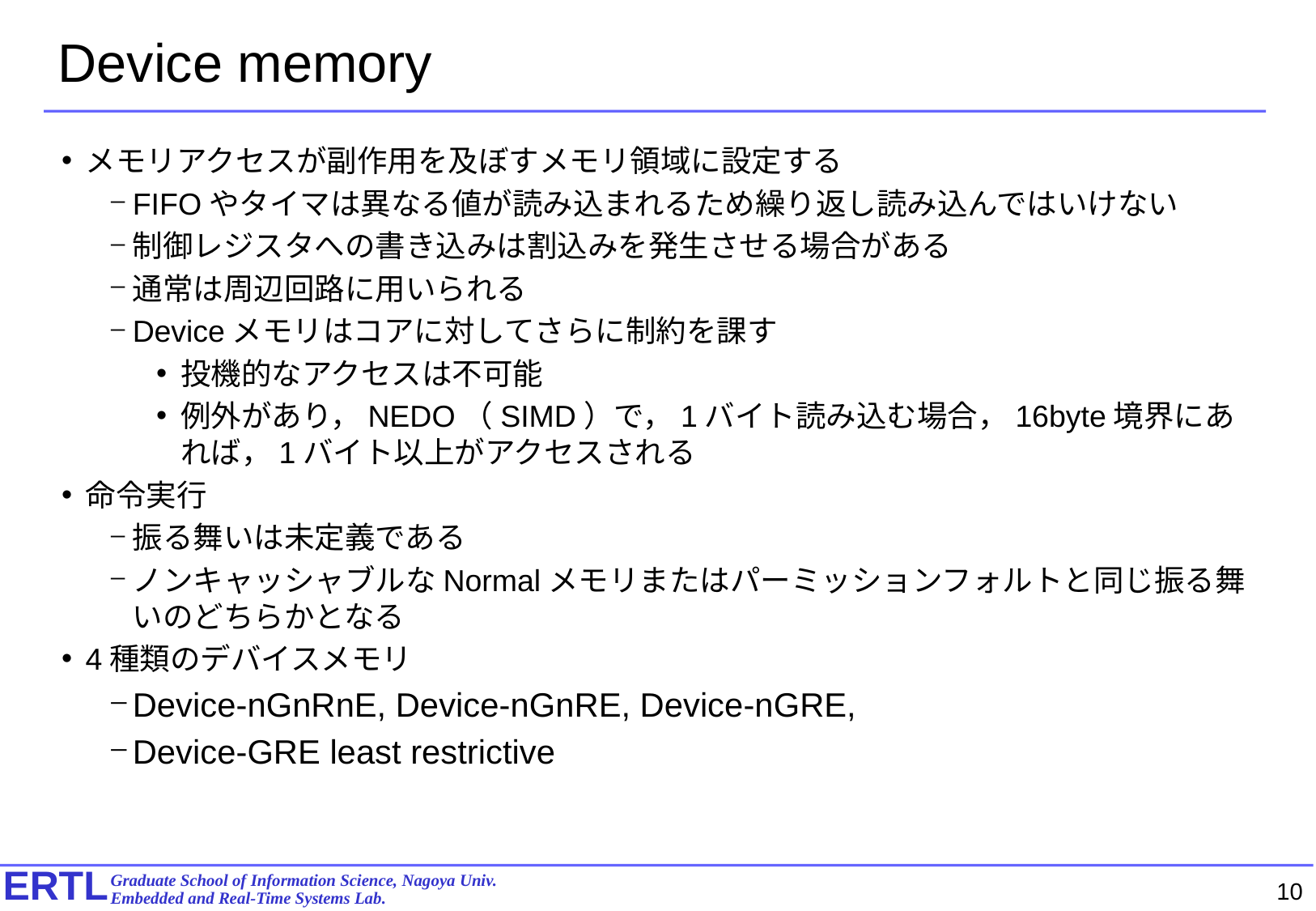

# Device memory
メモリアクセスが副作用を及ぼすメモリ領域に設定する
FIFOやタイマは異なる値が読み込まれるため繰り返し読み込んではいけない
制御レジスタへの書き込みは割込みを発生させる場合がある
通常は周辺回路に用いられる
Deviceメモリはコアに対してさらに制約を課す
投機的なアクセスは不可能
例外があり，NEDO（SIMD）で，1バイト読み込む場合，16byte境界にあれば，1バイト以上がアクセスされる
命令実行
振る舞いは未定義である
ノンキャッシャブルなNormalメモリまたはパーミッションフォルトと同じ振る舞いのどちらかとなる
4種類のデバイスメモリ
Device-nGnRnE, Device-nGnRE, Device-nGRE,
Device-GRE least restrictive

10